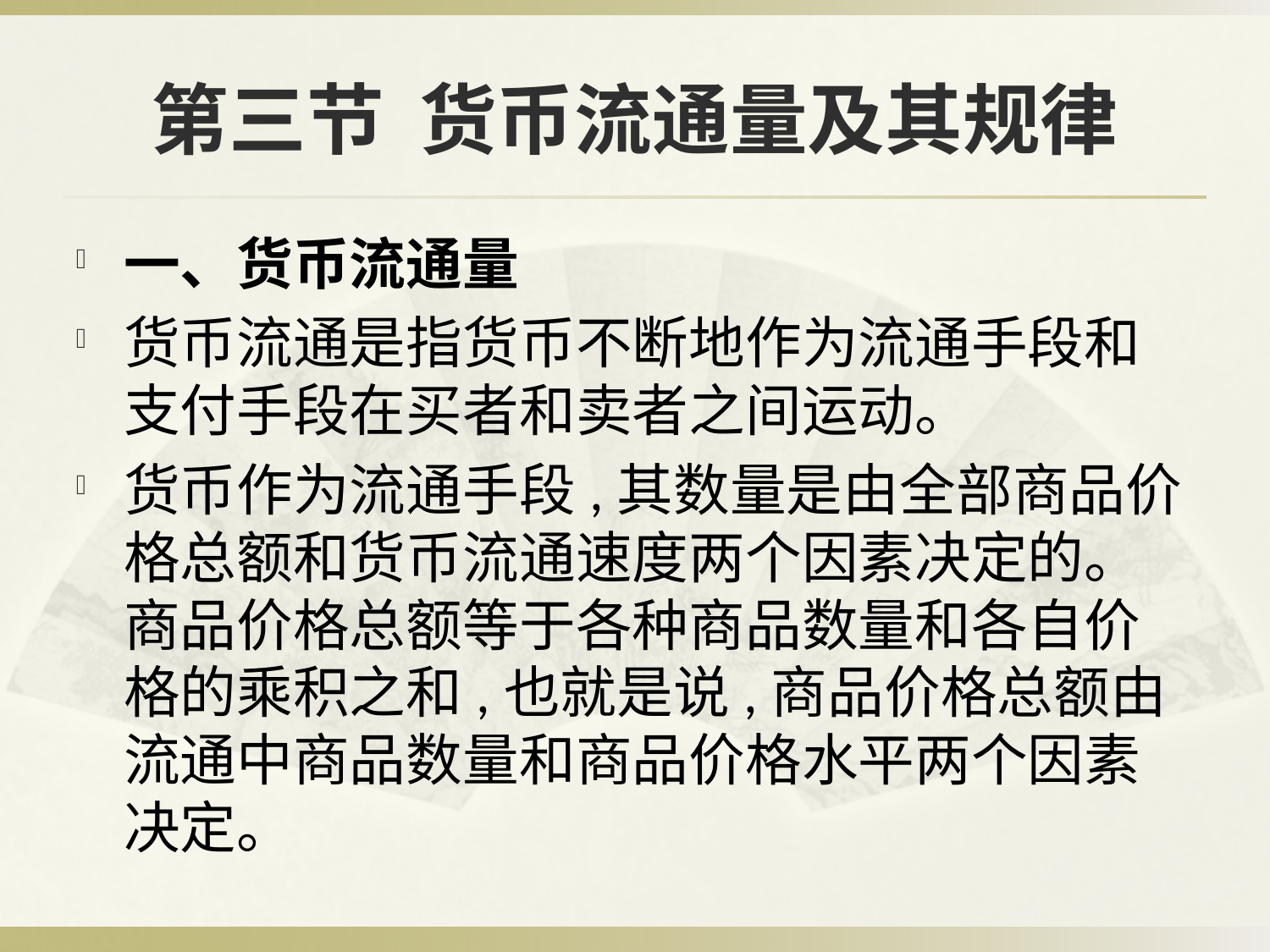

# 第三节  货币流通量及其规律
一、货币流通量
货币流通是指货币不断地作为流通手段和支付手段在买者和卖者之间运动。
货币作为流通手段,其数量是由全部商品价格总额和货币流通速度两个因素决定的。 商品价格总额等于各种商品数量和各自价格的乘积之和,也就是说,商品价格总额由流通中商品数量和商品价格水平两个因素决定。